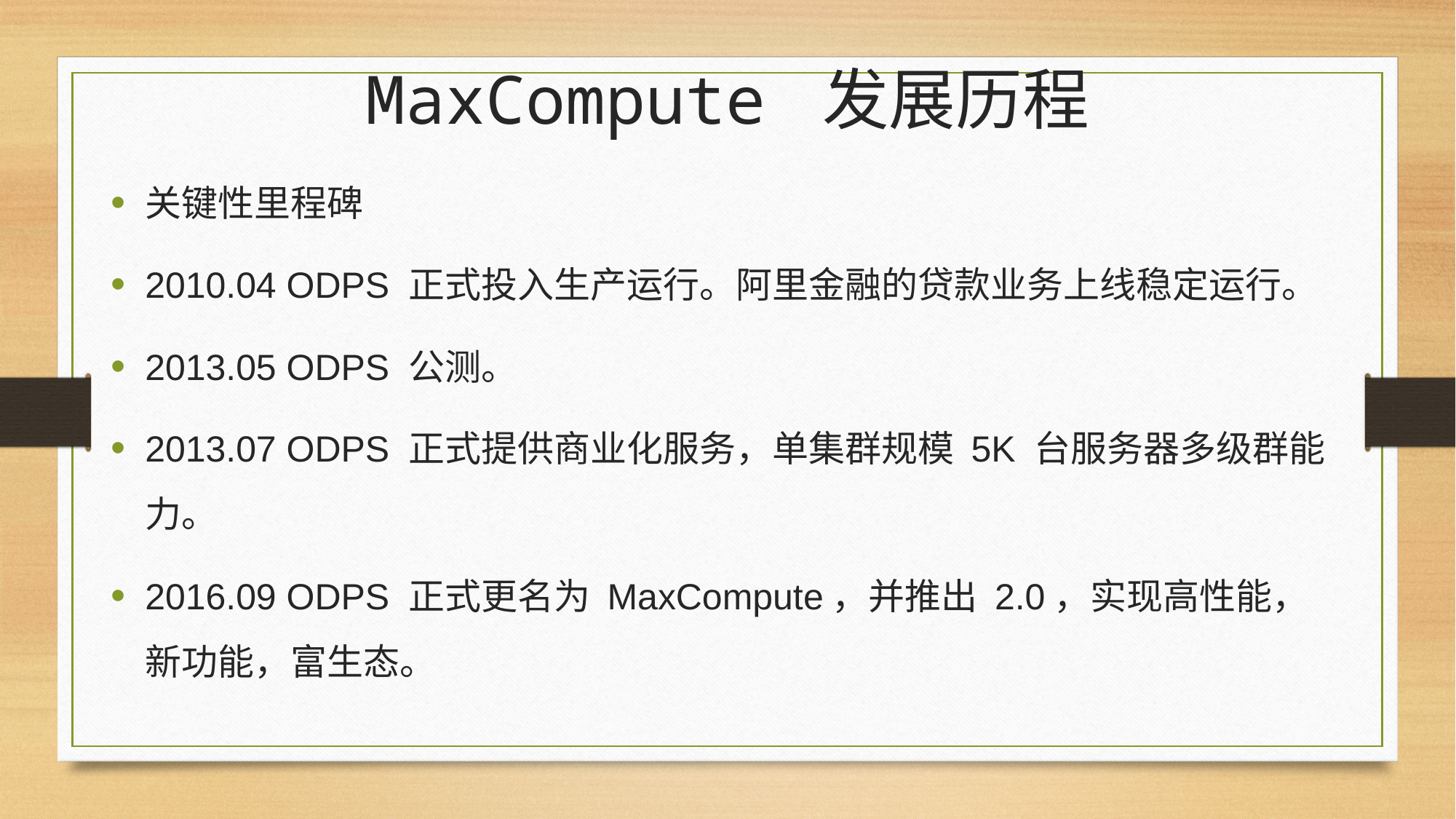

# MaxCompute 发展历程
关键性里程碑
2010.04 ODPS 正式投入生产运行。阿里金融的贷款业务上线稳定运行。
2013.05 ODPS 公测。
2013.07 ODPS 正式提供商业化服务，单集群规模 5K 台服务器多级群能力。
2016.09 ODPS 正式更名为 MaxCompute，并推出 2.0，实现高性能，新功能，富生态。